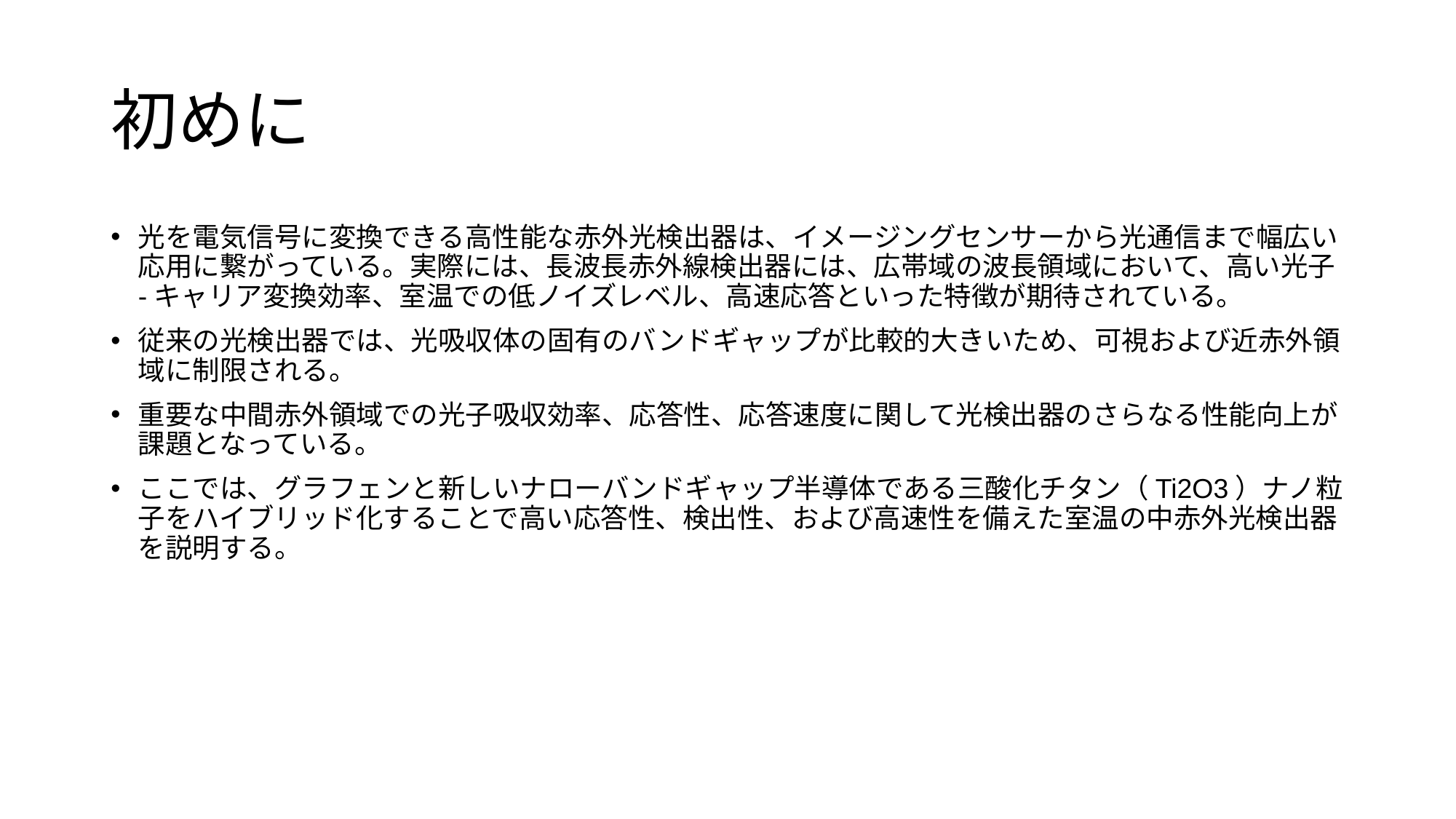

# 初めに
光を電気信号に変換できる高性能な赤外光検出器は、イメージングセンサーから光通信まで幅広い応用に繋がっている。実際には、長波長赤外線検出器には、広帯域の波長領域において、高い光子-キャリア変換効率、室温での低ノイズレベル、高速応答といった特徴が期待されている。
従来の光検出器では、光吸収体の固有のバンドギャップが比較的大きいため、可視および近赤外領域に制限される。
重要な中間赤外領域での光子吸収効率、応答性、応答速度に関して光検出器のさらなる性能向上が課題となっている。
ここでは、グラフェンと新しいナローバンドギャップ半導体である三酸化チタン（Ti2O3）ナノ粒子をハイブリッド化することで高い応答性、検出性、および高速性を備えた室温の中赤外光検出器を説明する。